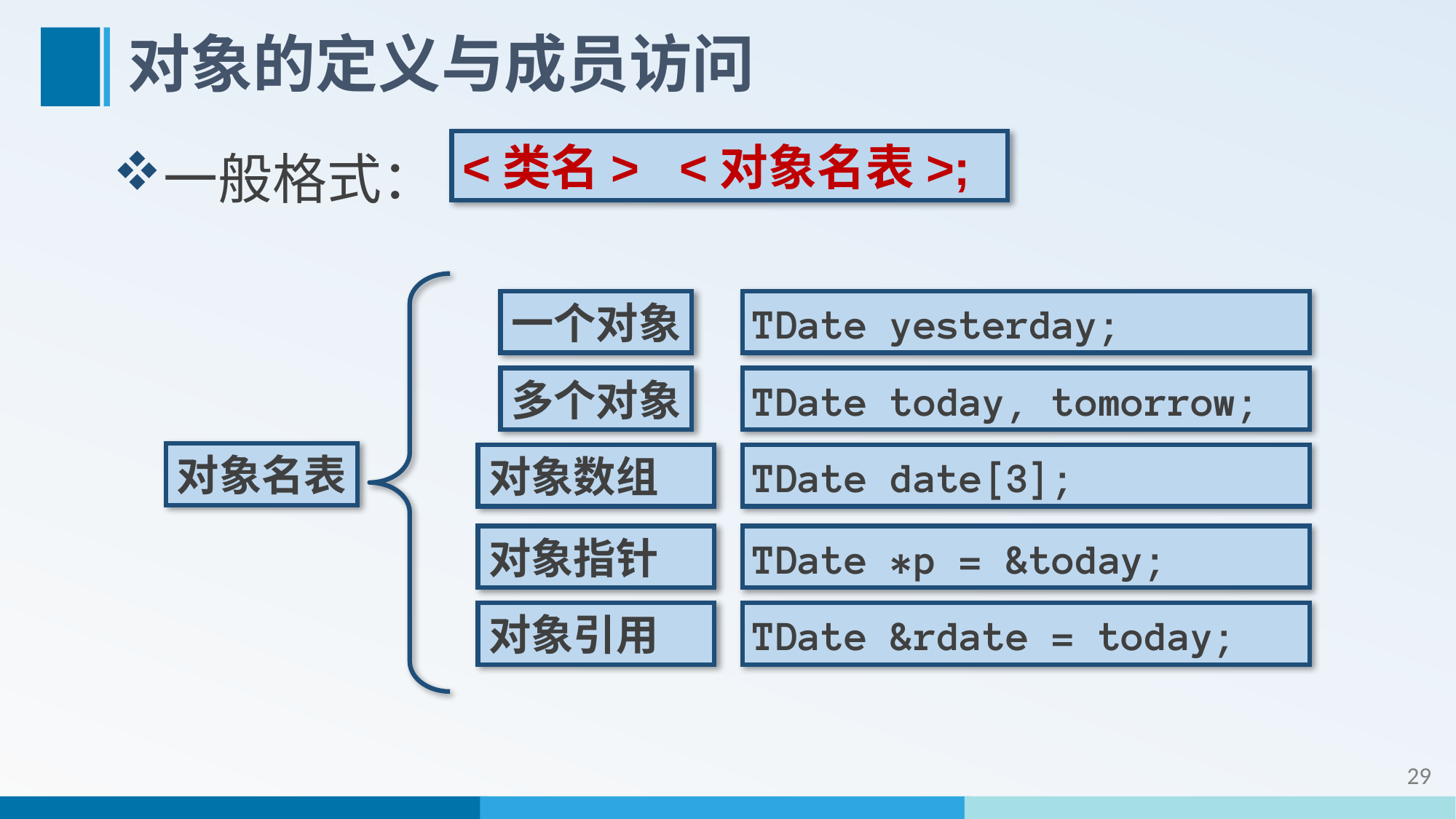

# 对象的定义与成员访问
一般格式：
<类名>   <对象名表>;

一个对象
TDate yesterday;
多个对象
TDate today, tomorrow;
对象名表
对象数组
TDate date[3];
对象指针
TDate *p = &today;
对象引用
TDate &rdate = today;